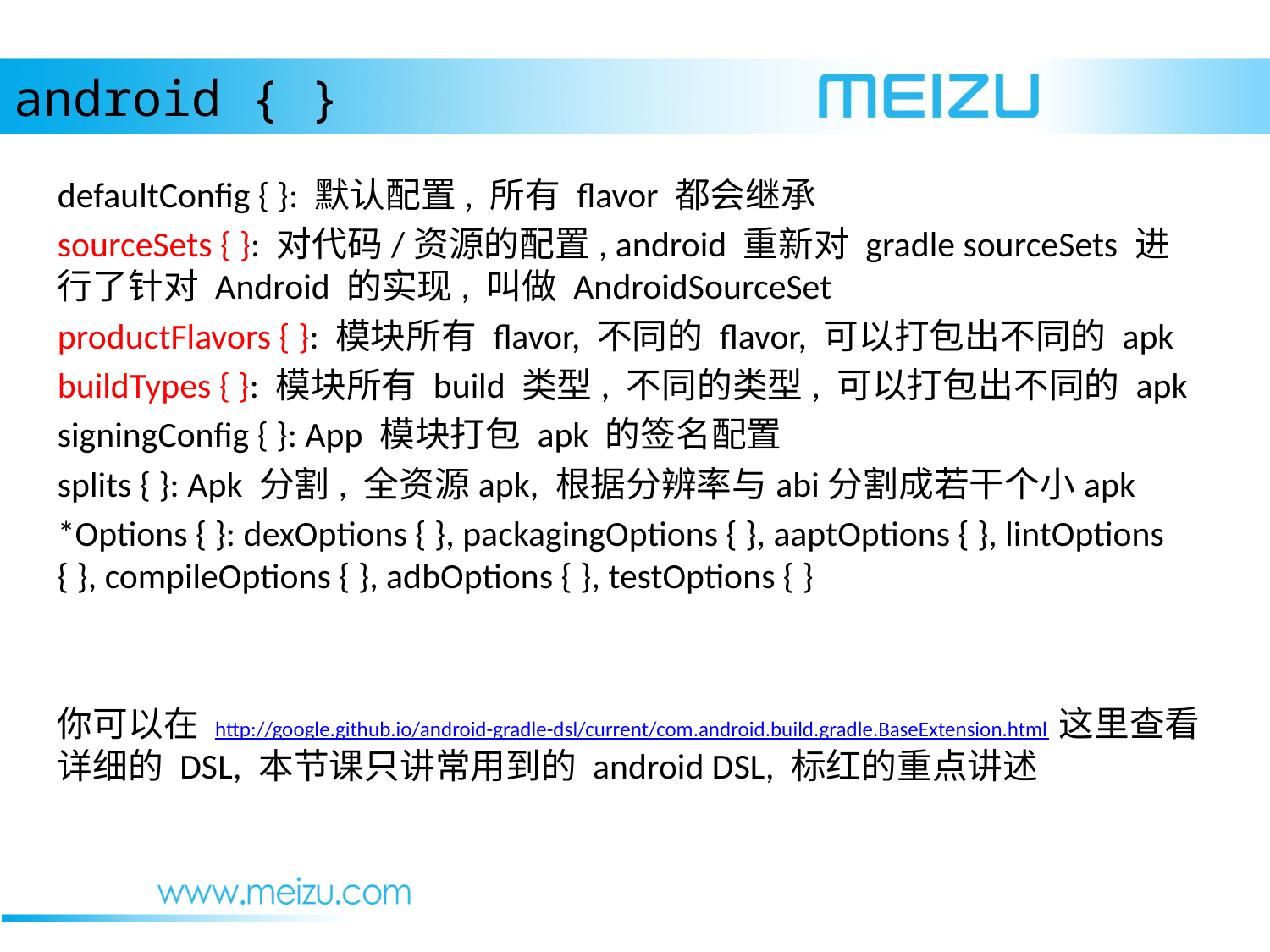

android { }
defaultConfig { }: 默认配置, 所有 flavor 都会继承
sourceSets { }: 对代码/资源的配置, android 重新对 gradle sourceSets 进行了针对 Android 的实现, 叫做 AndroidSourceSet
productFlavors { }: 模块所有 flavor, 不同的 flavor, 可以打包出不同的 apk
buildTypes { }: 模块所有 build 类型, 不同的类型, 可以打包出不同的 apk
signingConfig { }: App 模块打包 apk 的签名配置
splits { }: Apk 分割, 全资源apk, 根据分辨率与abi分割成若干个小apk
*Options { }: dexOptions { }, packagingOptions { }, aaptOptions { }, lintOptions { }, compileOptions { }, adbOptions { }, testOptions { }

你可以在 http://google.github.io/android-gradle-dsl/current/com.android.build.gradle.BaseExtension.html 这里查看详细的 DSL, 本节课只讲常用到的 android DSL, 标红的重点讲述